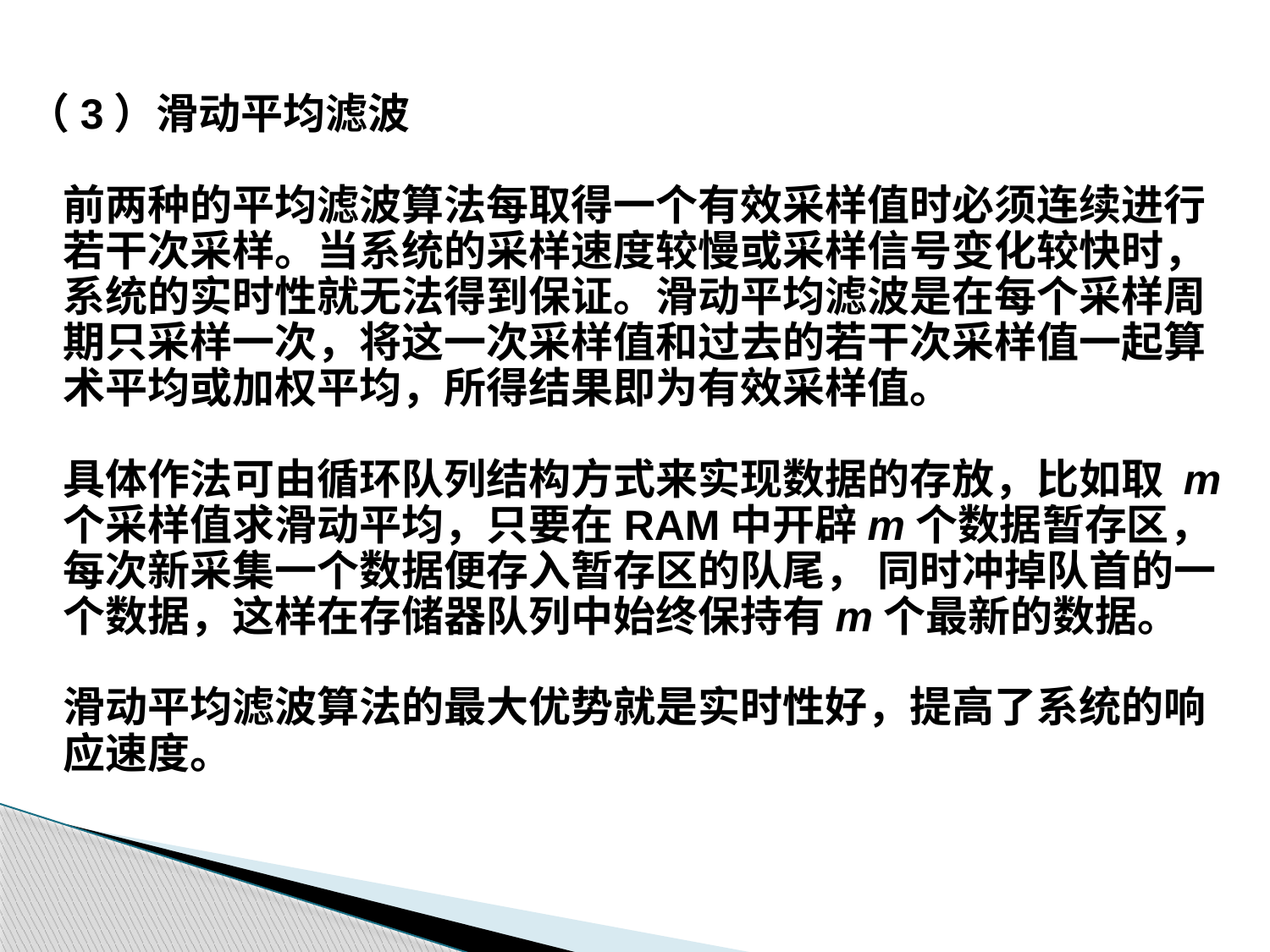

（3）滑动平均滤波

	前两种的平均滤波算法每取得一个有效采样值时必须连续进行若干次采样。当系统的采样速度较慢或采样信号变化较快时，系统的实时性就无法得到保证。滑动平均滤波是在每个采样周期只采样一次，将这一次采样值和过去的若干次采样值一起算术平均或加权平均，所得结果即为有效采样值。

	具体作法可由循环队列结构方式来实现数据的存放，比如取 m 个采样值求滑动平均，只要在RAM中开辟m个数据暂存区，每次新采集一个数据便存入暂存区的队尾， 同时冲掉队首的一个数据，这样在存储器队列中始终保持有m个最新的数据。

	滑动平均滤波算法的最大优势就是实时性好，提高了系统的响应速度。